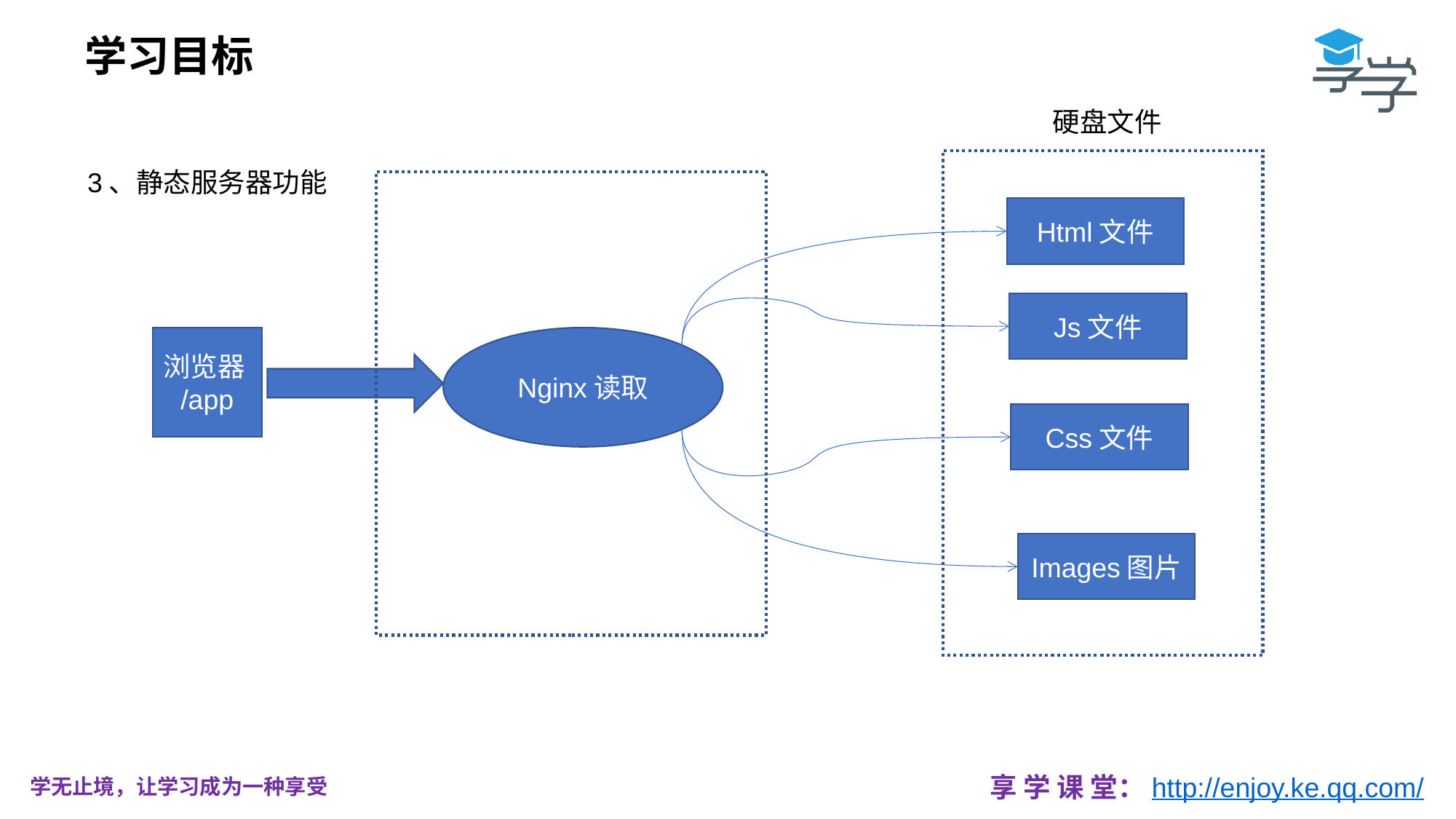

学习目标
硬盘文件

3、静态服务器功能

Html文件
Js文件
浏览器/app
Nginx读取

Css文件
Images图片